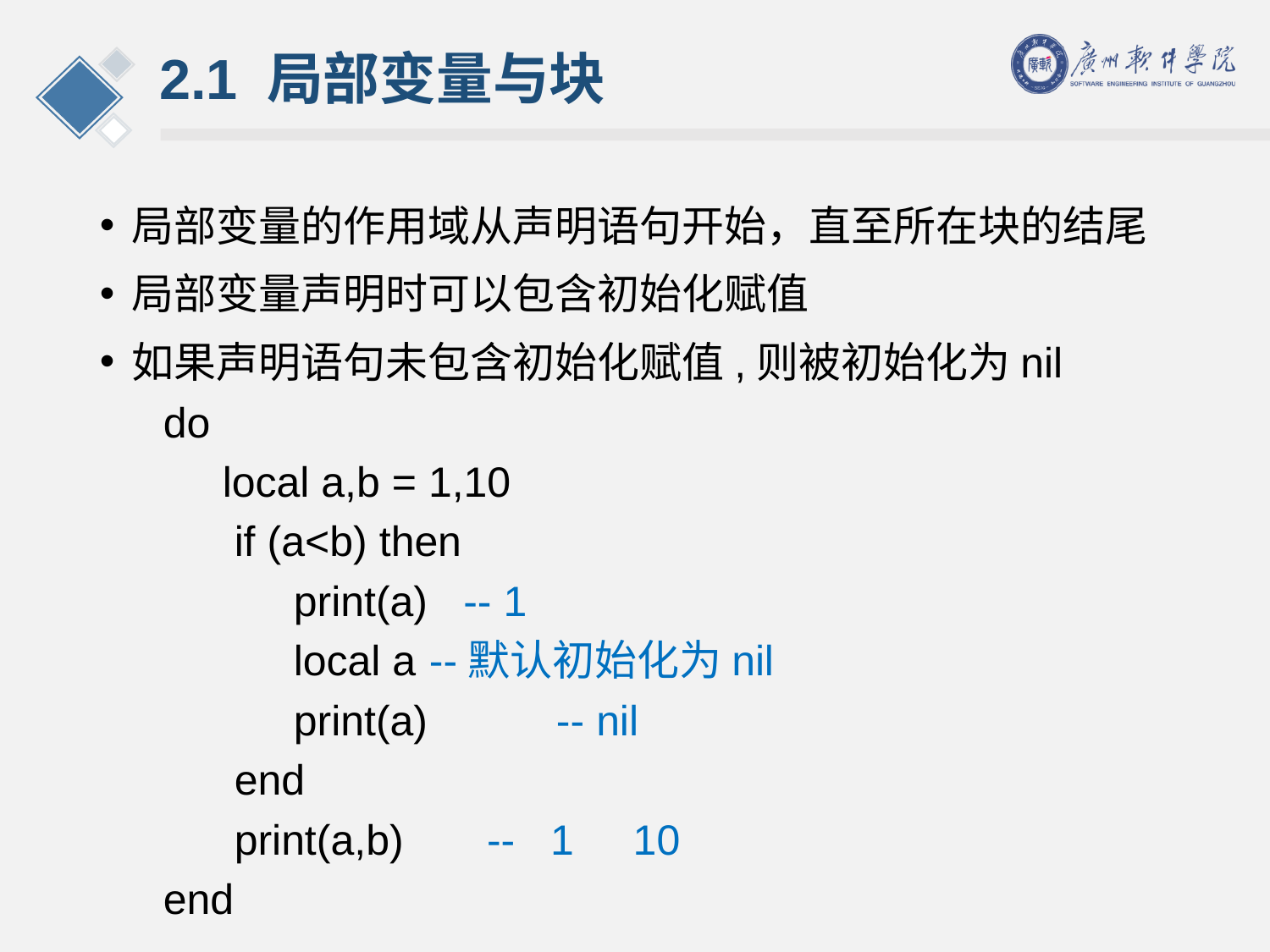

# 2.1 局部变量与块
局部变量的作用域从声明语句开始，直至所在块的结尾
局部变量声明时可以包含初始化赋值
如果声明语句未包含初始化赋值,则被初始化为nil
do
     local a,b = 1,10
      if (a<b) then
           print(a)   -- 1
           local a	 --默认初始化为nil
           print(a)	 -- nil
      end
      print(a,b)       --   1     10
end